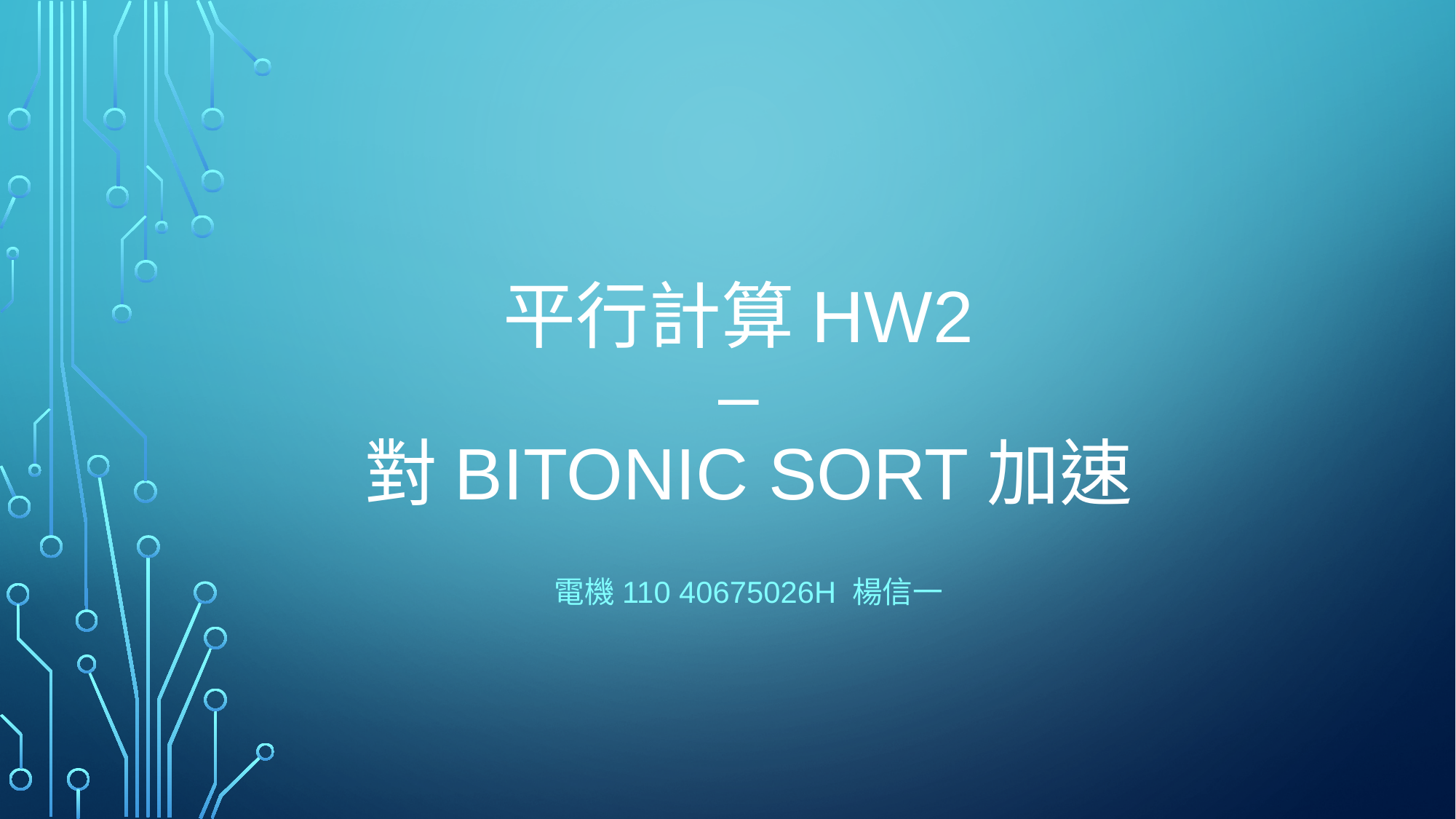

# 平行計算HW2 – 對bitonic sort加速
電機110 40675026H 楊信一